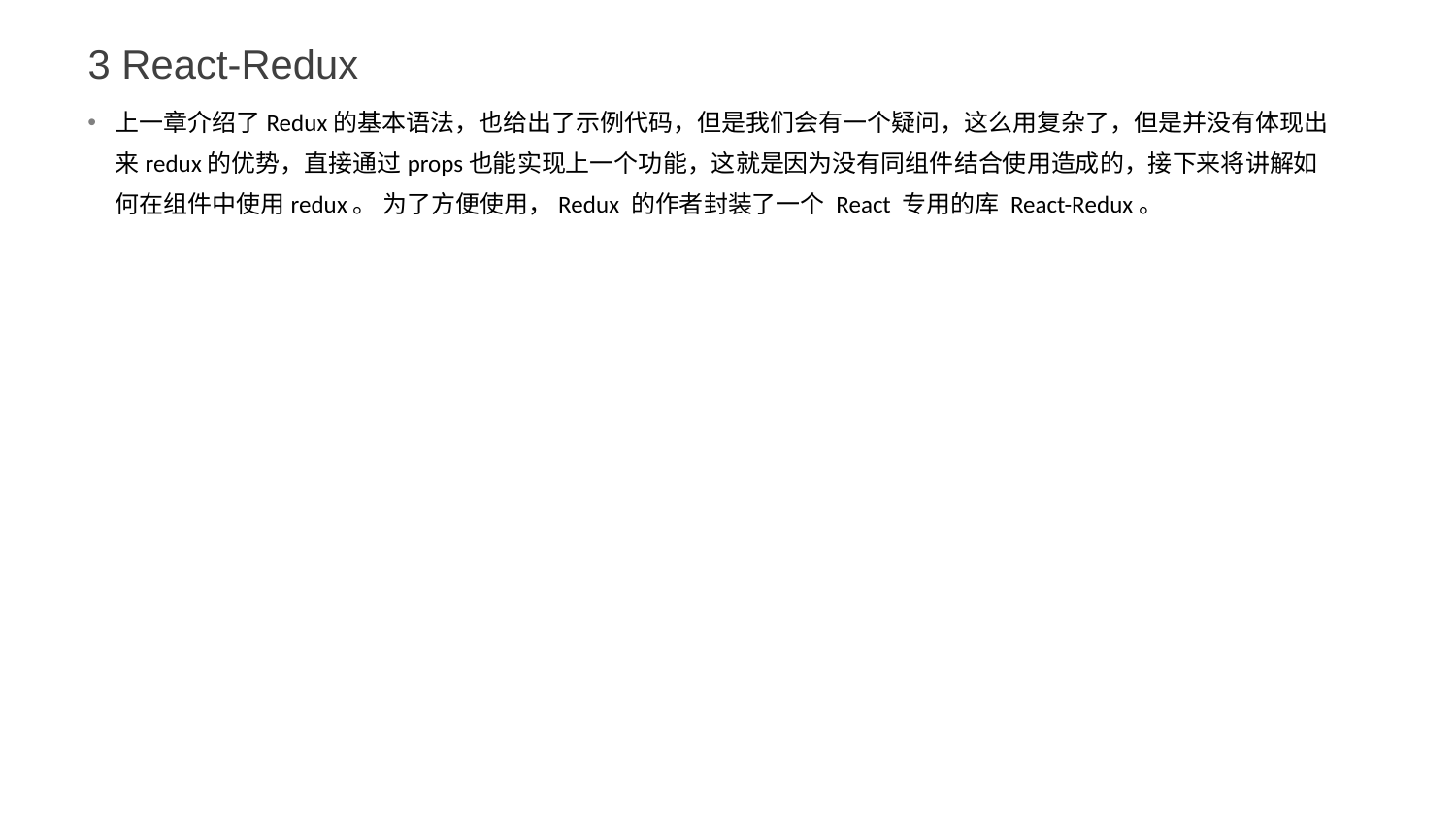

3 React-Redux
上一章介绍了Redux的基本语法，也给出了示例代码，但是我们会有一个疑问，这么用复杂了，但是并没有体现出来redux的优势，直接通过props也能实现上一个功能，这就是因为没有同组件结合使用造成的，接下来将讲解如何在组件中使用redux。 为了方便使用，Redux 的作者封装了一个 React 专用的库 React-Redux。